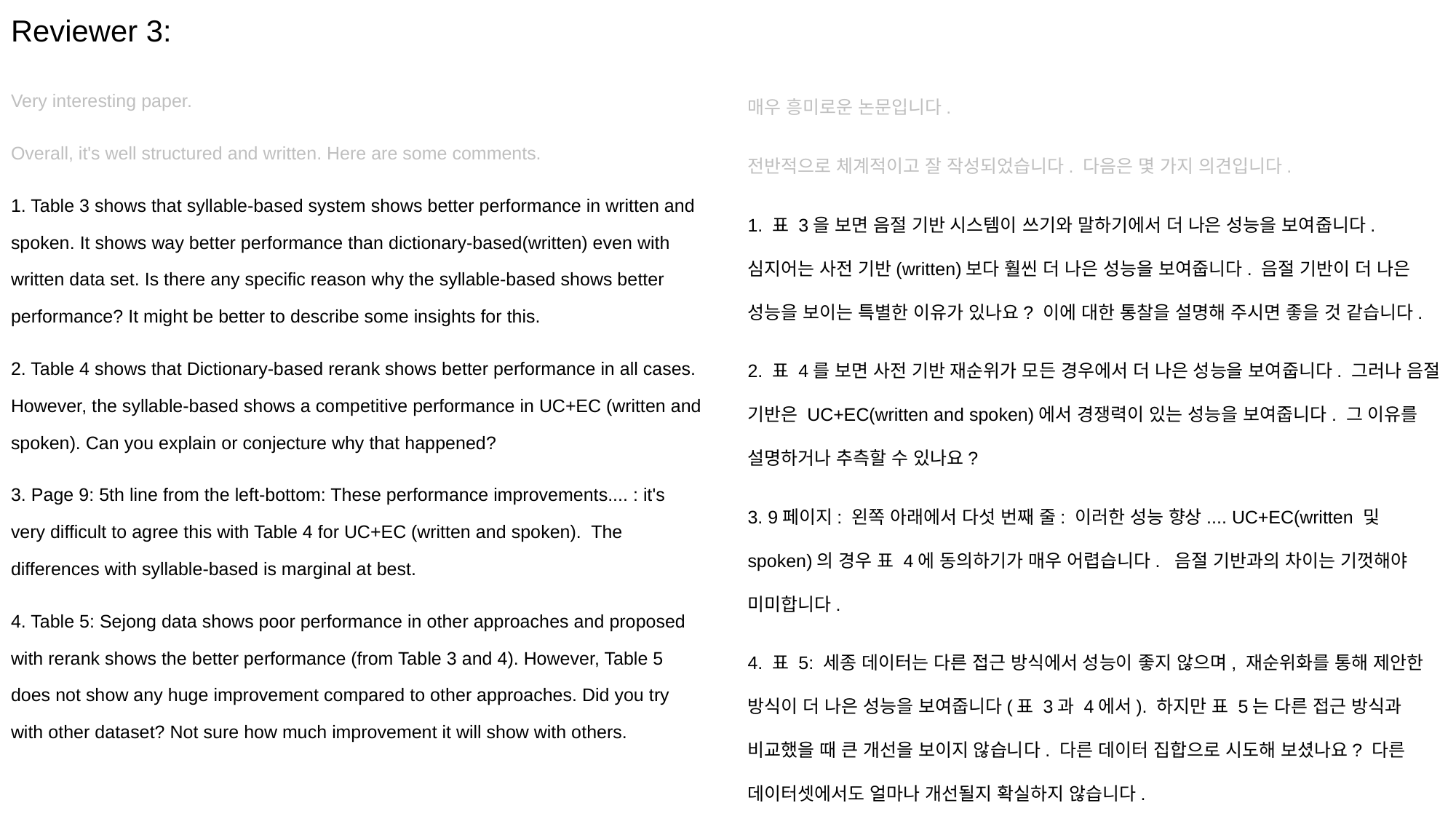

# Reviewer 3:
Very interesting paper.
Overall, it's well structured and written. Here are some comments.
1. Table 3 shows that syllable-based system shows better performance in written and spoken. It shows way better performance than dictionary-based(written) even with written data set. Is there any specific reason why the syllable-based shows better performance? It might be better to describe some insights for this.
2. Table 4 shows that Dictionary-based rerank shows better performance in all cases. However, the syllable-based shows a competitive performance in UC+EC (written and spoken). Can you explain or conjecture why that happened?
3. Page 9: 5th line from the left-bottom: These performance improvements.... : it's very difficult to agree this with Table 4 for UC+EC (written and spoken).  The differences with syllable-based is marginal at best.
4. Table 5: Sejong data shows poor performance in other approaches and proposed with rerank shows the better performance (from Table 3 and 4). However, Table 5 does not show any huge improvement compared to other approaches. Did you try with other dataset? Not sure how much improvement it will show with others.
매우 흥미로운 논문입니다.
전반적으로 체계적이고 잘 작성되었습니다. 다음은 몇 가지 의견입니다.
1. 표 3을 보면 음절 기반 시스템이 쓰기와 말하기에서 더 나은 성능을 보여줍니다. 심지어는 사전 기반(written)보다 훨씬 더 나은 성능을 보여줍니다. 음절 기반이 더 나은 성능을 보이는 특별한 이유가 있나요? 이에 대한 통찰을 설명해 주시면 좋을 것 같습니다.
2. 표 4를 보면 사전 기반 재순위가 모든 경우에서 더 나은 성능을 보여줍니다. 그러나 음절 기반은 UC+EC(written and spoken)에서 경쟁력이 있는 성능을 보여줍니다. 그 이유를 설명하거나 추측할 수 있나요?
3. 9페이지: 왼쪽 아래에서 다섯 번째 줄: 이러한 성능 향상.... UC+EC(written 및 spoken)의 경우 표 4에 동의하기가 매우 어렵습니다.  음절 기반과의 차이는 기껏해야 미미합니다.
4. 표 5: 세종 데이터는 다른 접근 방식에서 성능이 좋지 않으며, 재순위화를 통해 제안한 방식이 더 나은 성능을 보여줍니다(표 3과 4에서). 하지만 표 5는 다른 접근 방식과 비교했을 때 큰 개선을 보이지 않습니다. 다른 데이터 집합으로 시도해 보셨나요? 다른 데이터셋에서도 얼마나 개선될지 확실하지 않습니다.